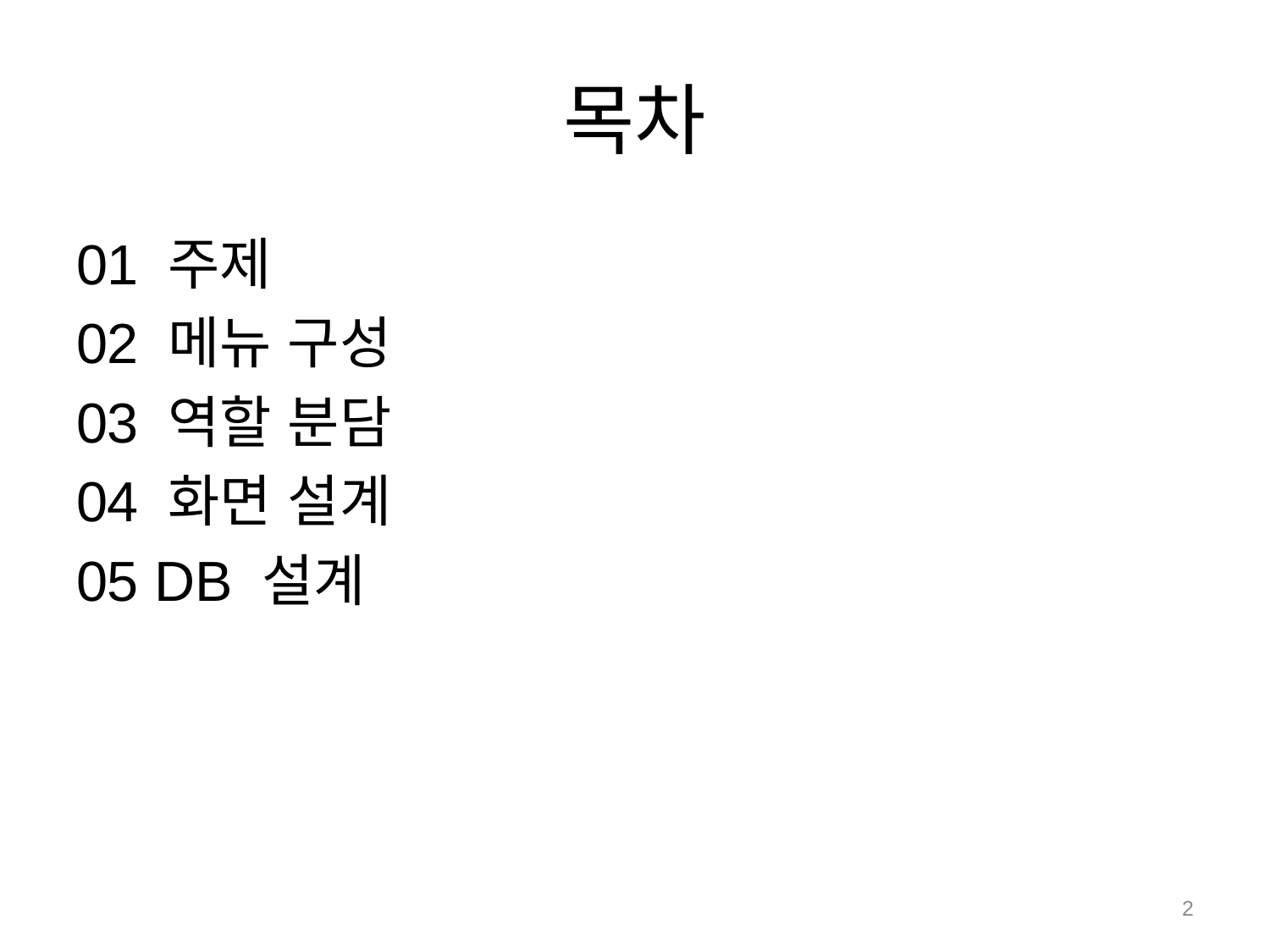

# 목차
01 주제
02 메뉴 구성
03 역할 분담
04 화면 설계
05 DB 설계
2